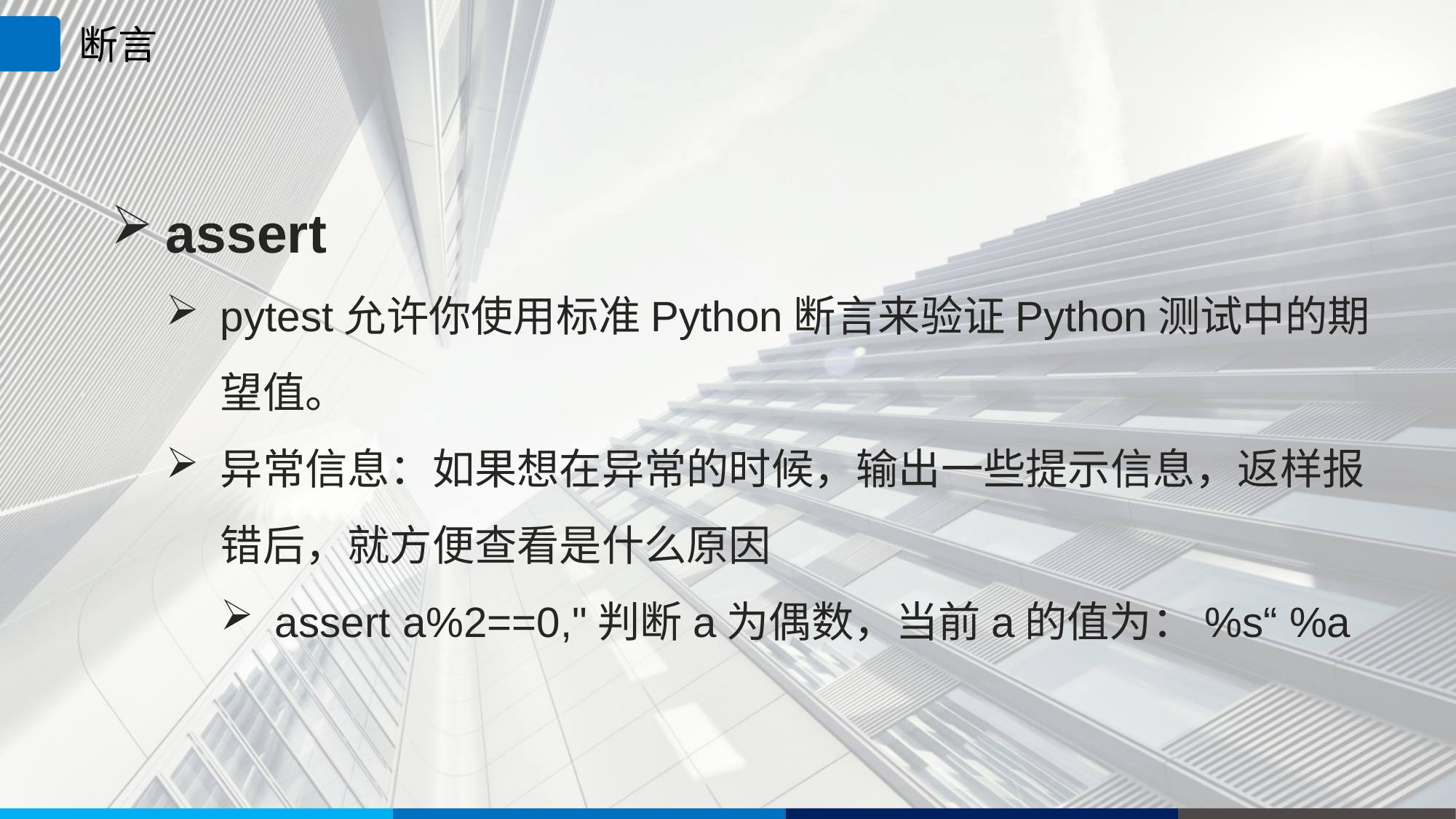

断言

assert
pytest允许你使用标准Python断言来验证Python测试中的期望值。
异常信息：如果想在异常的时候，输出一些提示信息，返样报错后，就方便查看是什么原因
assert a%2==0,"判断a为偶数，当前a的值为：%s“ %a